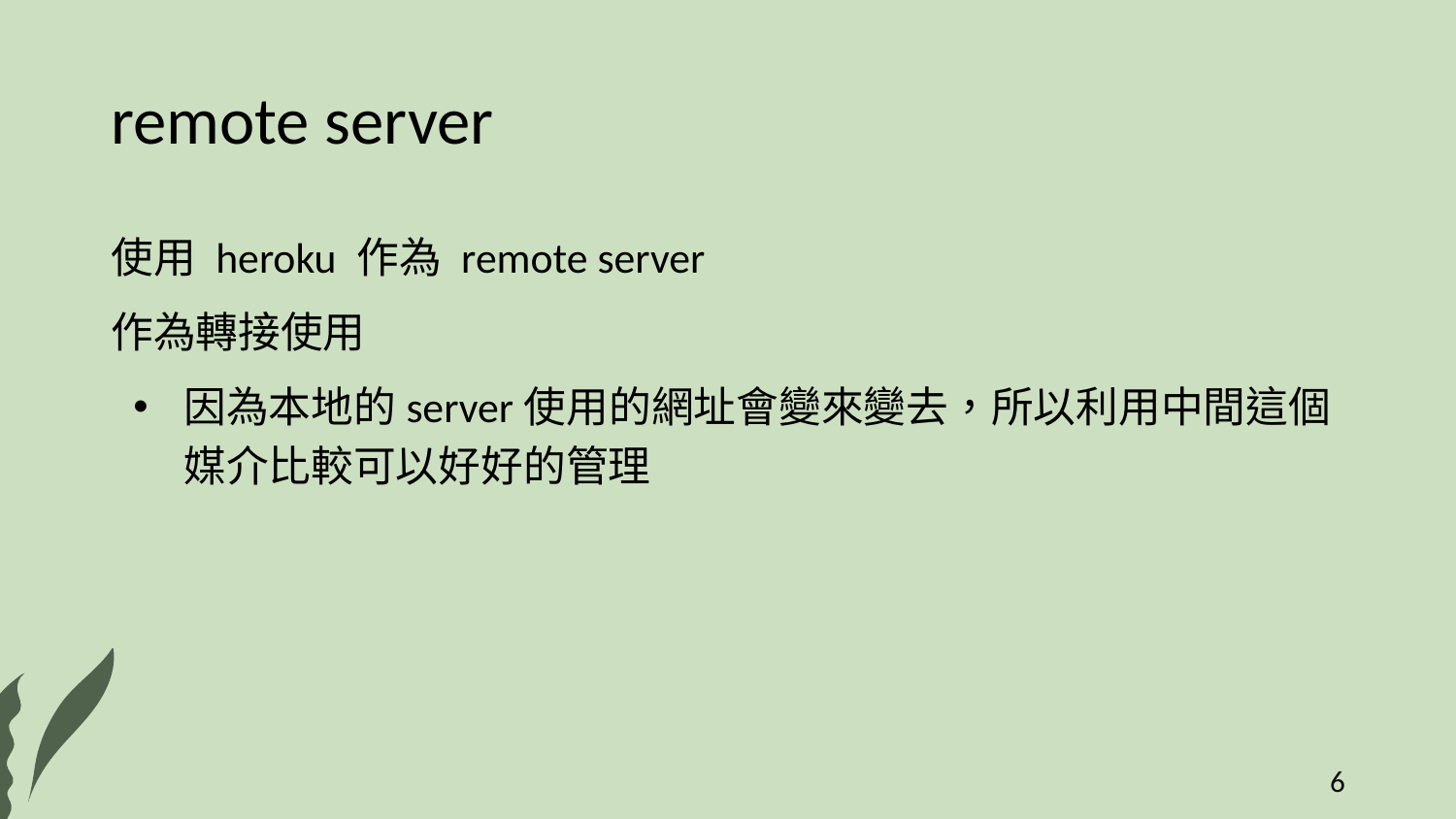

# remote server
使用 heroku 作為 remote server
作為轉接使用
因為本地的server使用的網址會變來變去，所以利用中間這個媒介比較可以好好的管理
6